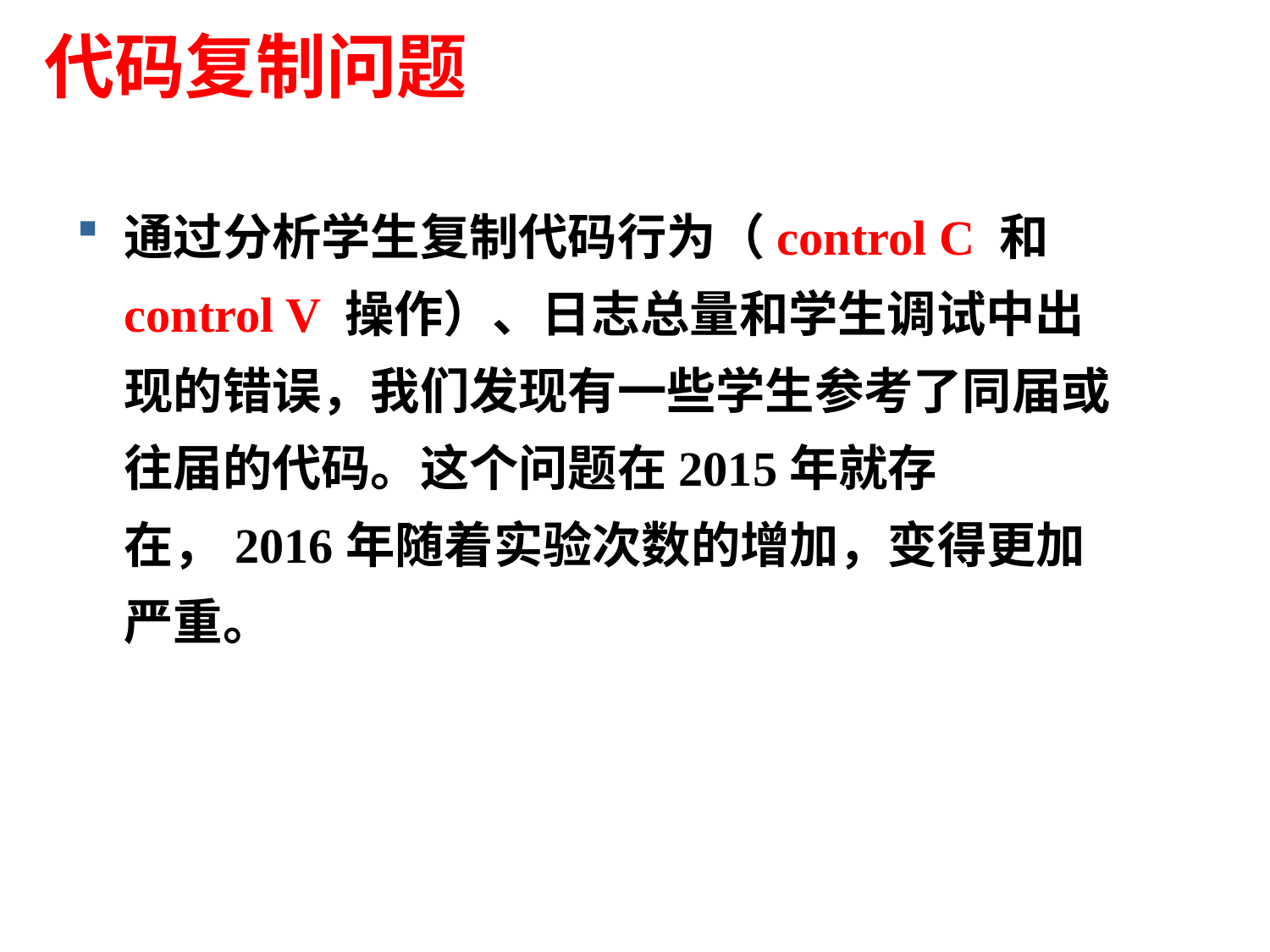

# 代码复制问题
通过分析学生复制代码行为（control C 和control V 操作）、日志总量和学生调试中出现的错误，我们发现有一些学生参考了同届或往届的代码。这个问题在2015年就存在，2016年随着实验次数的增加，变得更加严重。